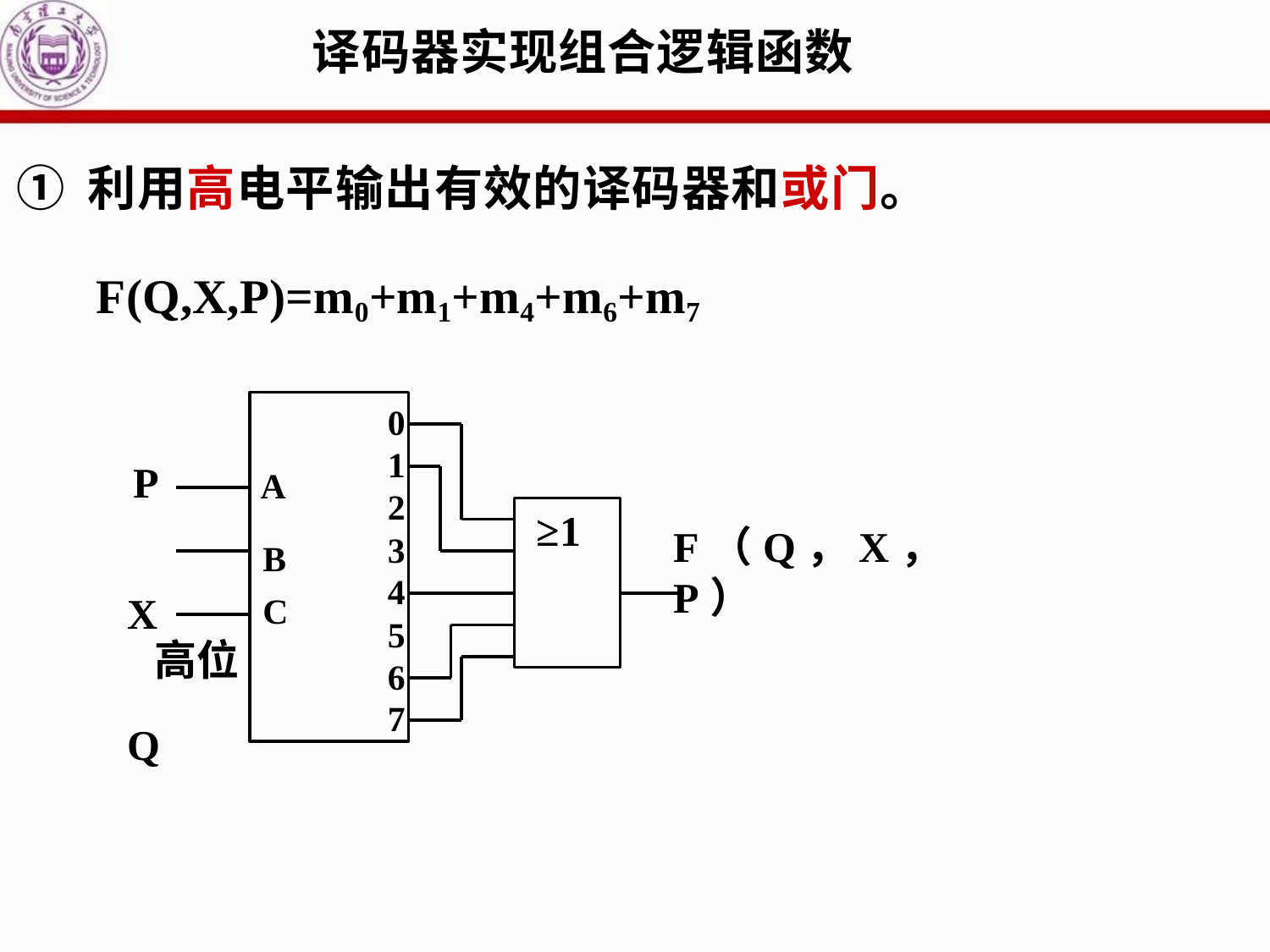

# 译码器实现组合逻辑函数
① 利用高电平输出有效的译码器和或门。

F(Q,X,P)=m0+m1+m4+m6+m7

0
1
2
3
4
5
6
7

P  X  Q
A

≥1

F（Q，X，P）
B
C

高位